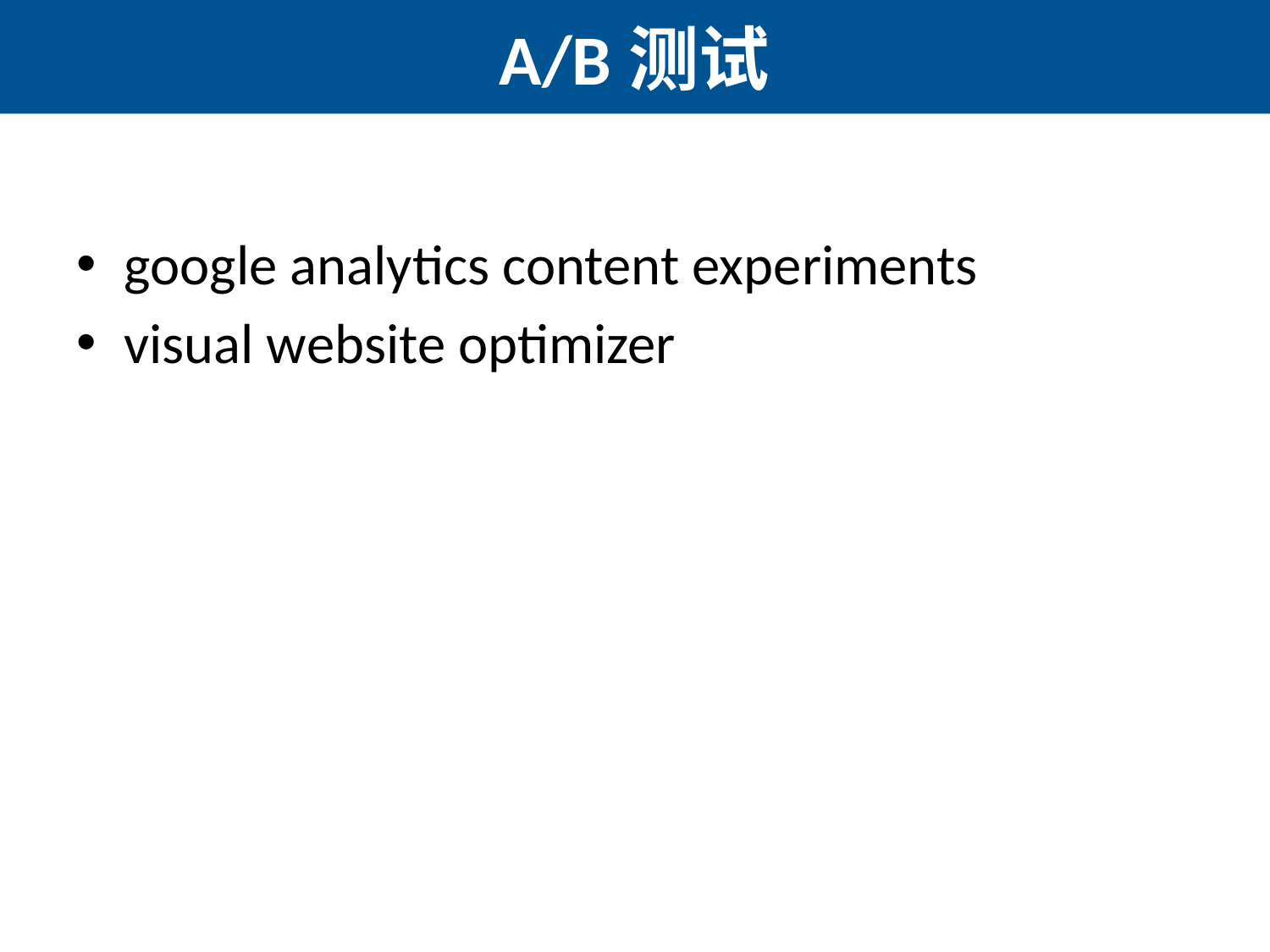

# A/B测试
google analytics content experiments
visual website optimizer